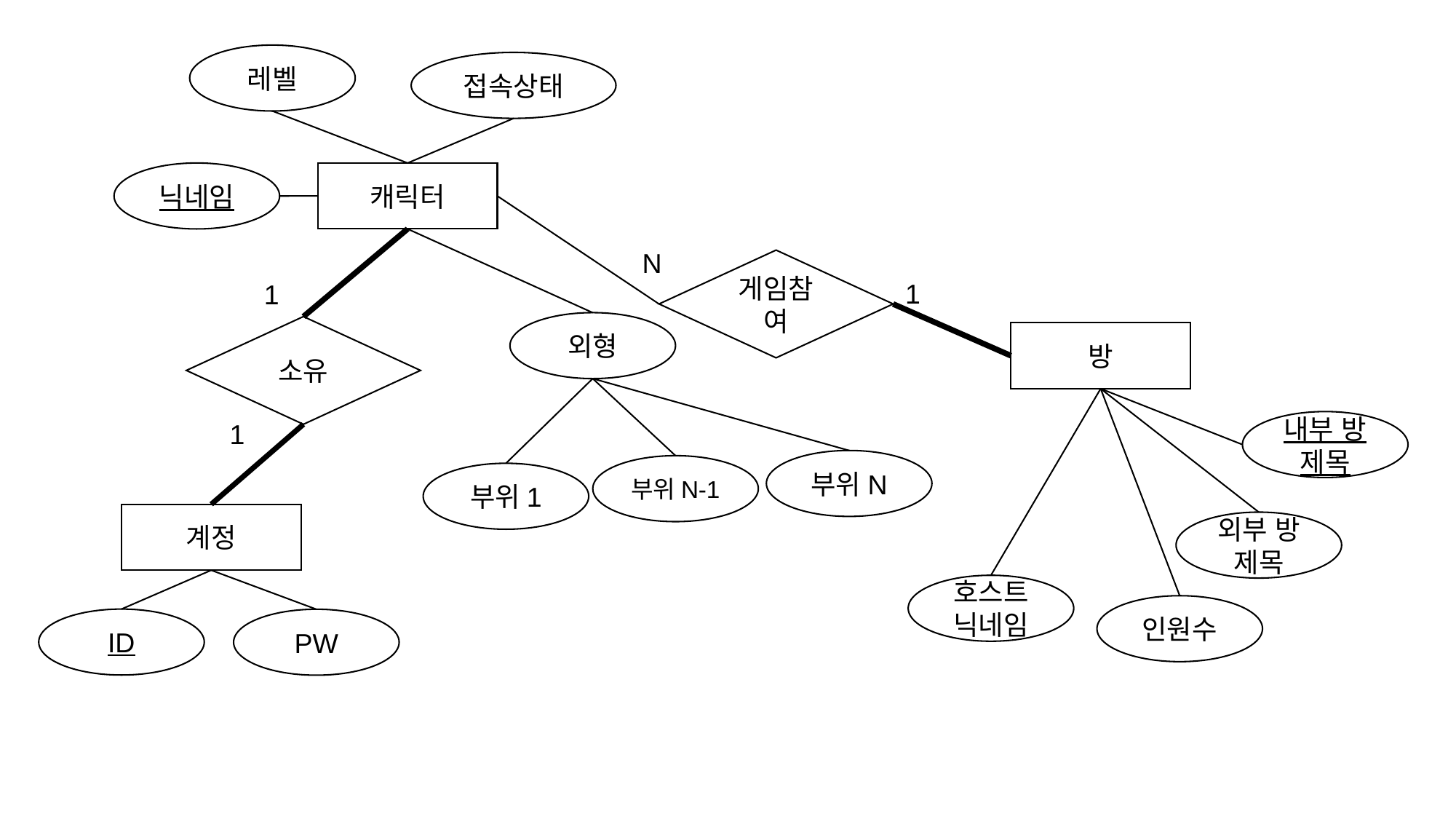

레벨
접속상태
닉네임
캐릭터
N
게임참여
1
1
외형
소유
방
1
내부 방 제목
부위N
부위N-1
부위1
계정
외부 방 제목
호스트닉네임
인원수
ID
PW